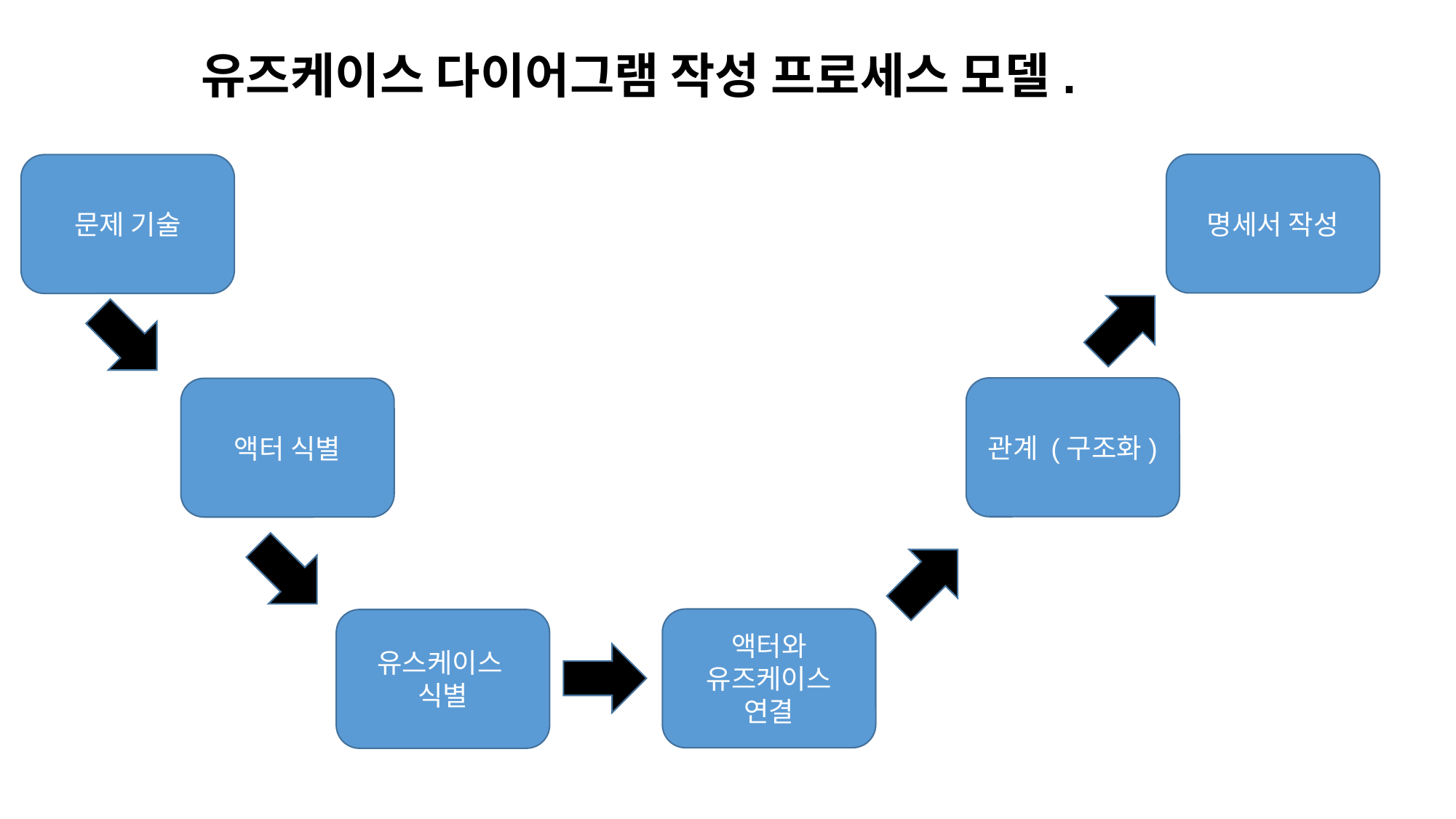

유즈케이스 다이어그램 작성 프로세스 모델.
명세서 작성
문제 기술

관계 (구조화)
액터 식별

액터와 유즈케이스 연결
유스케이스
식별